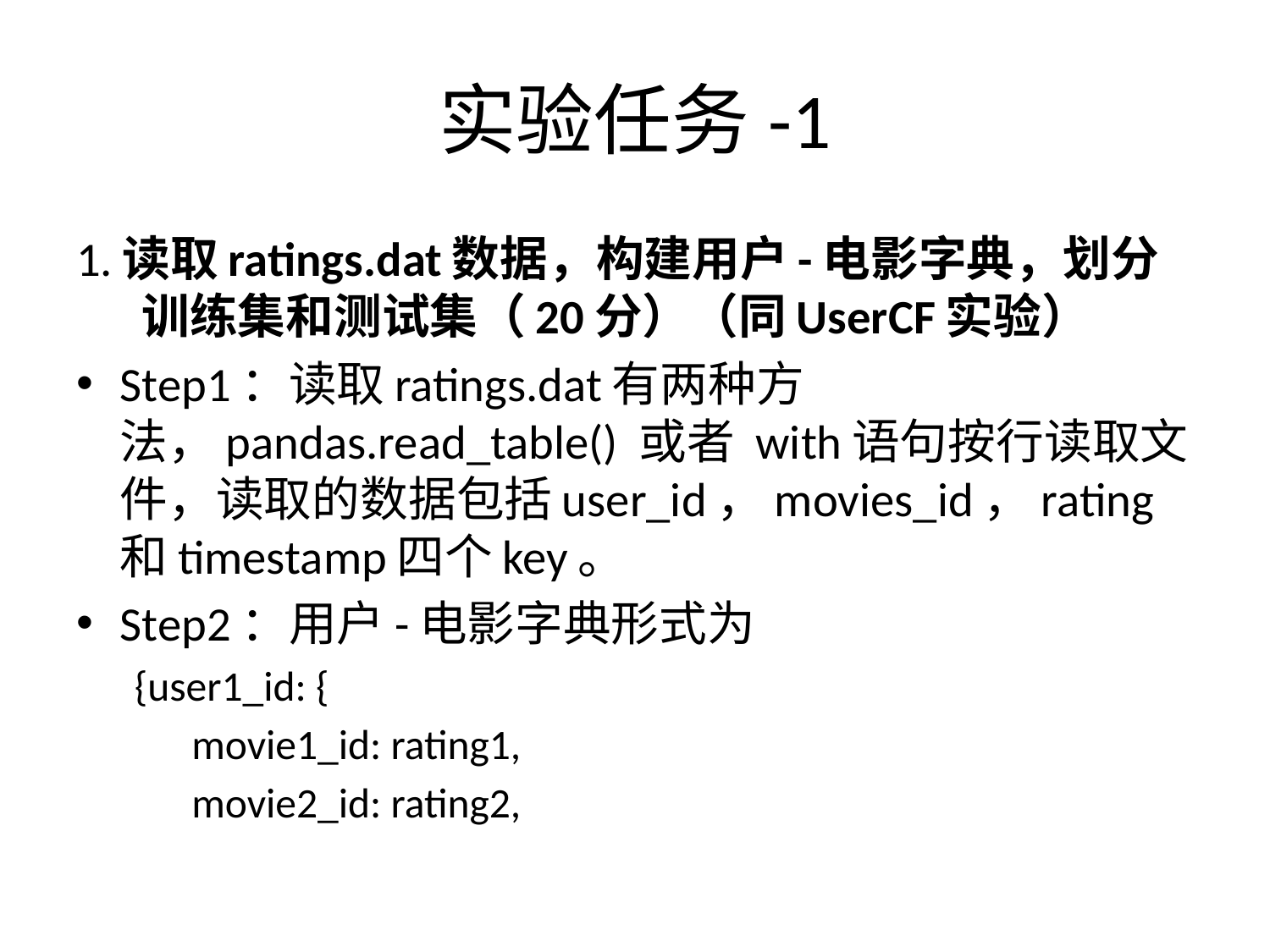

# 实验任务-1
1.读取ratings.dat数据，构建用户-电影字典，划分训练集和测试集（20分）（同UserCF实验）
Step1：读取ratings.dat有两种方法，pandas.read_table() 或者 with语句按行读取文件，读取的数据包括user_id，movies_id，rating和timestamp四个key。
Step2：用户-电影字典形式为
{user1_id: {
      movie1_id: rating1,
      movie2_id: rating2,